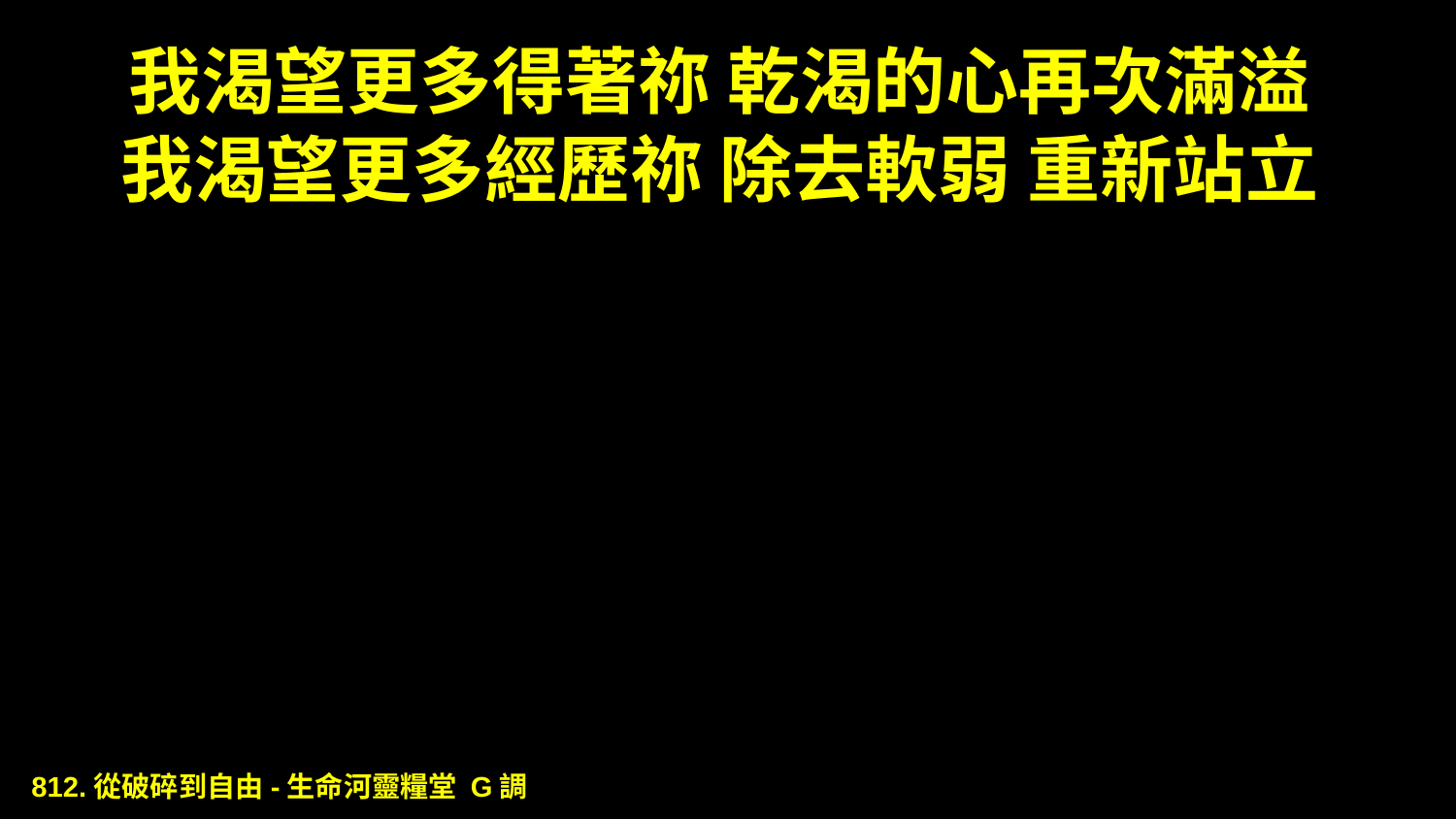

# 我渴望更多得著祢 乾渴的心再次滿溢 我渴望更多經歷祢 除去軟弱 重新站立
812.從破碎到自由-生命河靈糧堂 G調